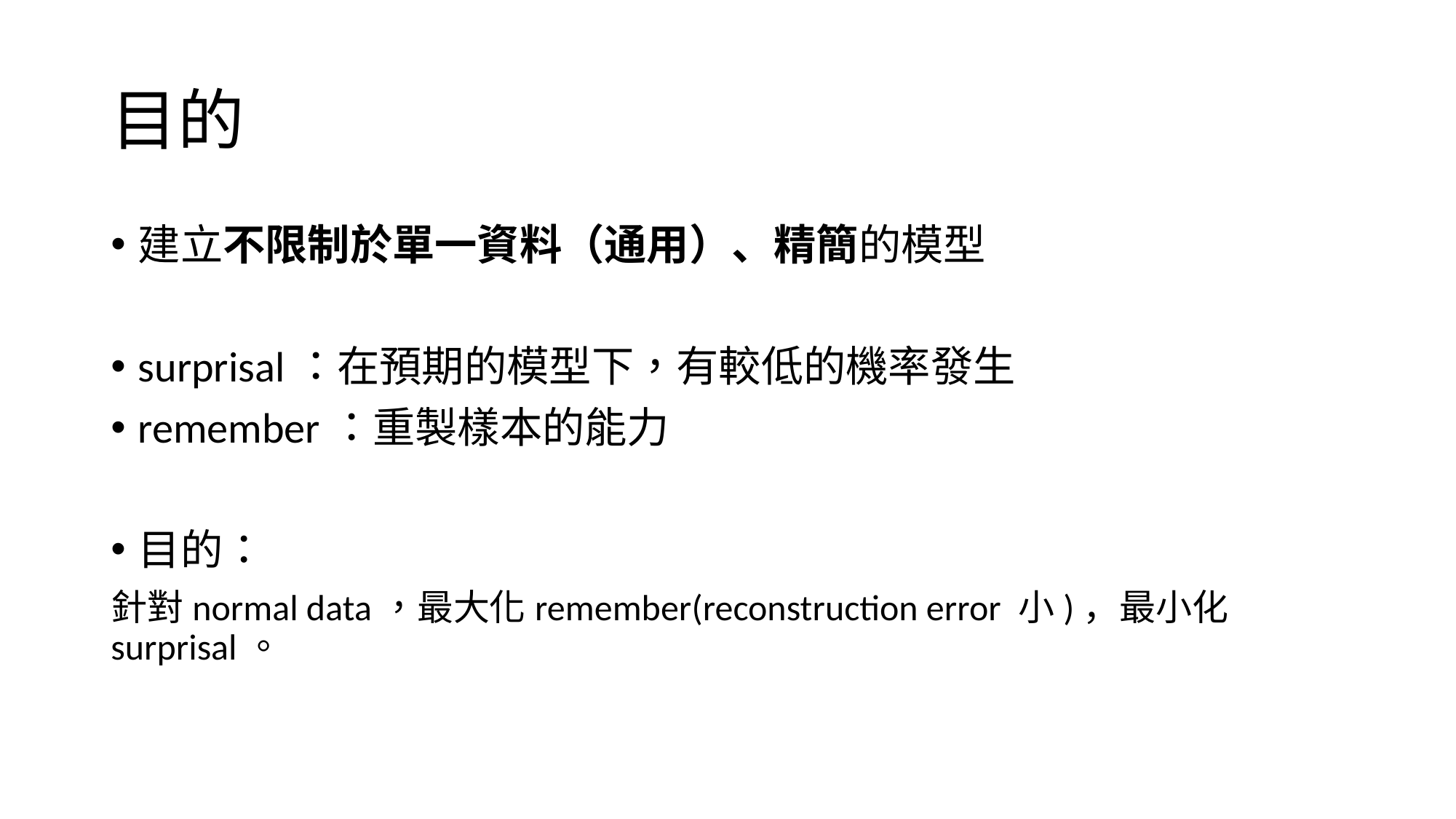

# 目的
建立不限制於單一資料（通用）、精簡的模型

surprisal：在預期的模型下，有較低的機率發生
remember：重製樣本的能力

目的：
針對normal data，最大化remember(reconstruction error 小)，最小化surprisal。